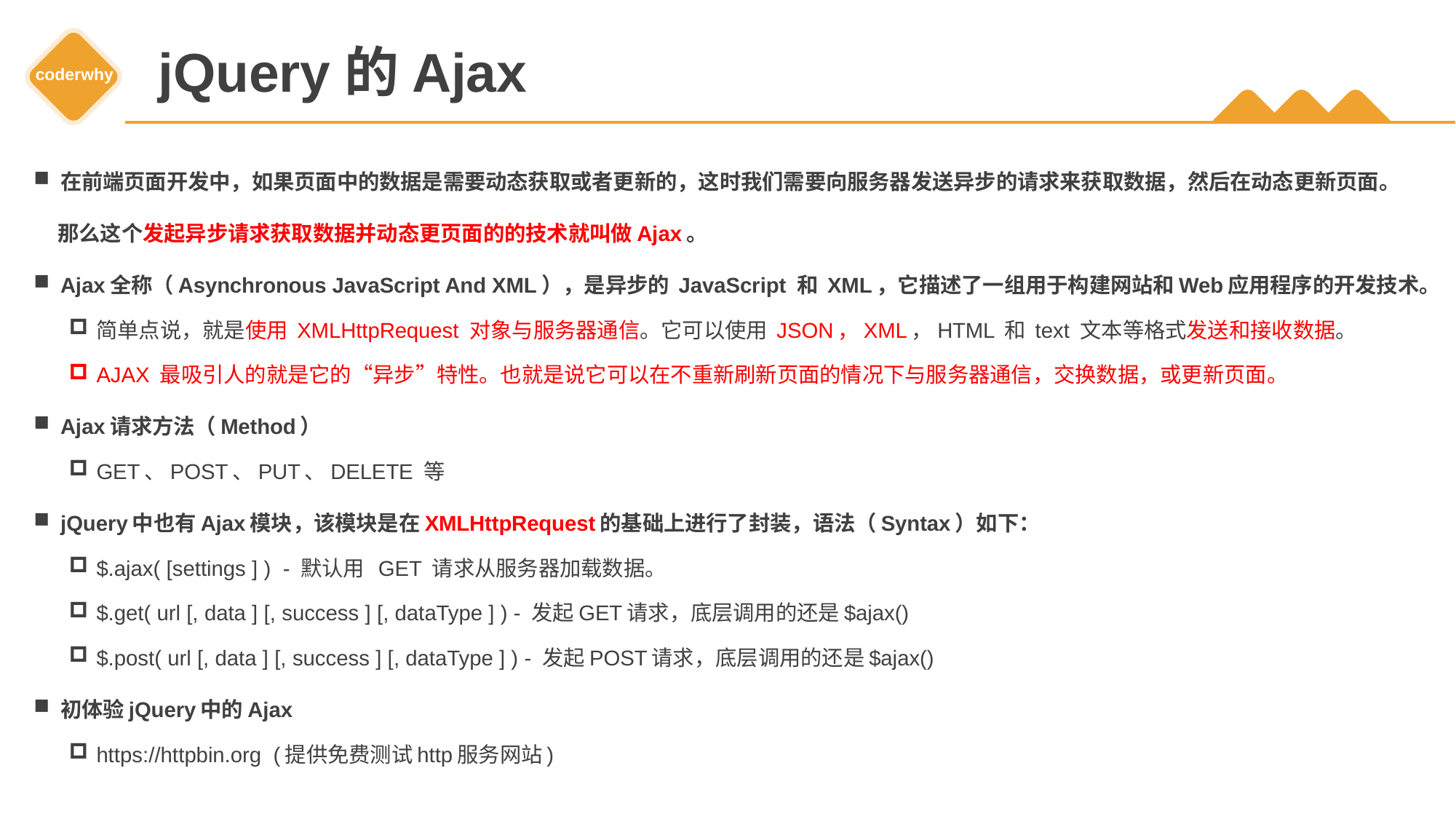

# jQuery的Ajax
在前端页面开发中，如果页面中的数据是需要动态获取或者更新的，这时我们需要向服务器发送异步的请求来获取数据，然后在动态更新页面。
    那么这个发起异步请求获取数据并动态更页面的的技术就叫做Ajax。
Ajax全称（Asynchronous JavaScript And XML），是异步的 JavaScript 和 XML，它描述了一组用于构建网站和Web应用程序的开发技术。
简单点说，就是使用 XMLHttpRequest 对象与服务器通信。它可以使用 JSON，XML，HTML 和 text 文本等格式发送和接收数据。
AJAX 最吸引人的就是它的“异步”特性。也就是说它可以在不重新刷新页面的情况下与服务器通信，交换数据，或更新页面。
Ajax请求方法（Method）
GET、POST、PUT、DELETE 等
jQuery中也有Ajax模块，该模块是在XMLHttpRequest的基础上进行了封装，语法（Syntax）如下：
$.ajax( [settings ] )  - 默认用  GET 请求从服务器加载数据。
$.get( url [, data ] [, success ] [, dataType ] ) - 发起GET请求，底层调用的还是$ajax()
$.post( url [, data ] [, success ] [, dataType ] ) - 发起POST请求，底层调用的还是$ajax()
初体验jQuery中的Ajax
https://httpbin.org  (提供免费测试http服务网站)